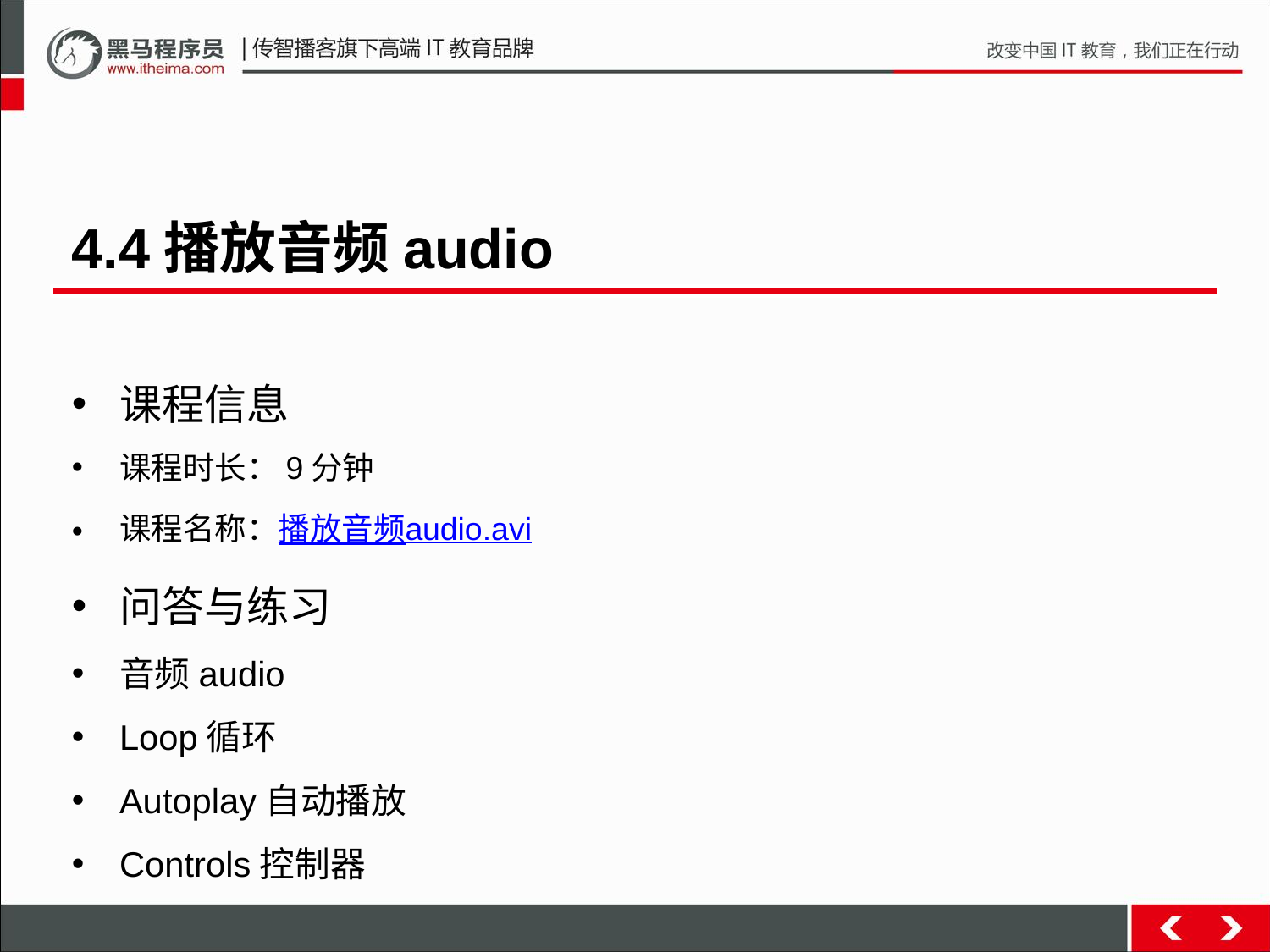

4.4播放音频audio
课程信息
课程时长：9分钟
课程名称：播放音频audio.avi
问答与练习
音频audio
Loop循环
Autoplay自动播放
Controls控制器